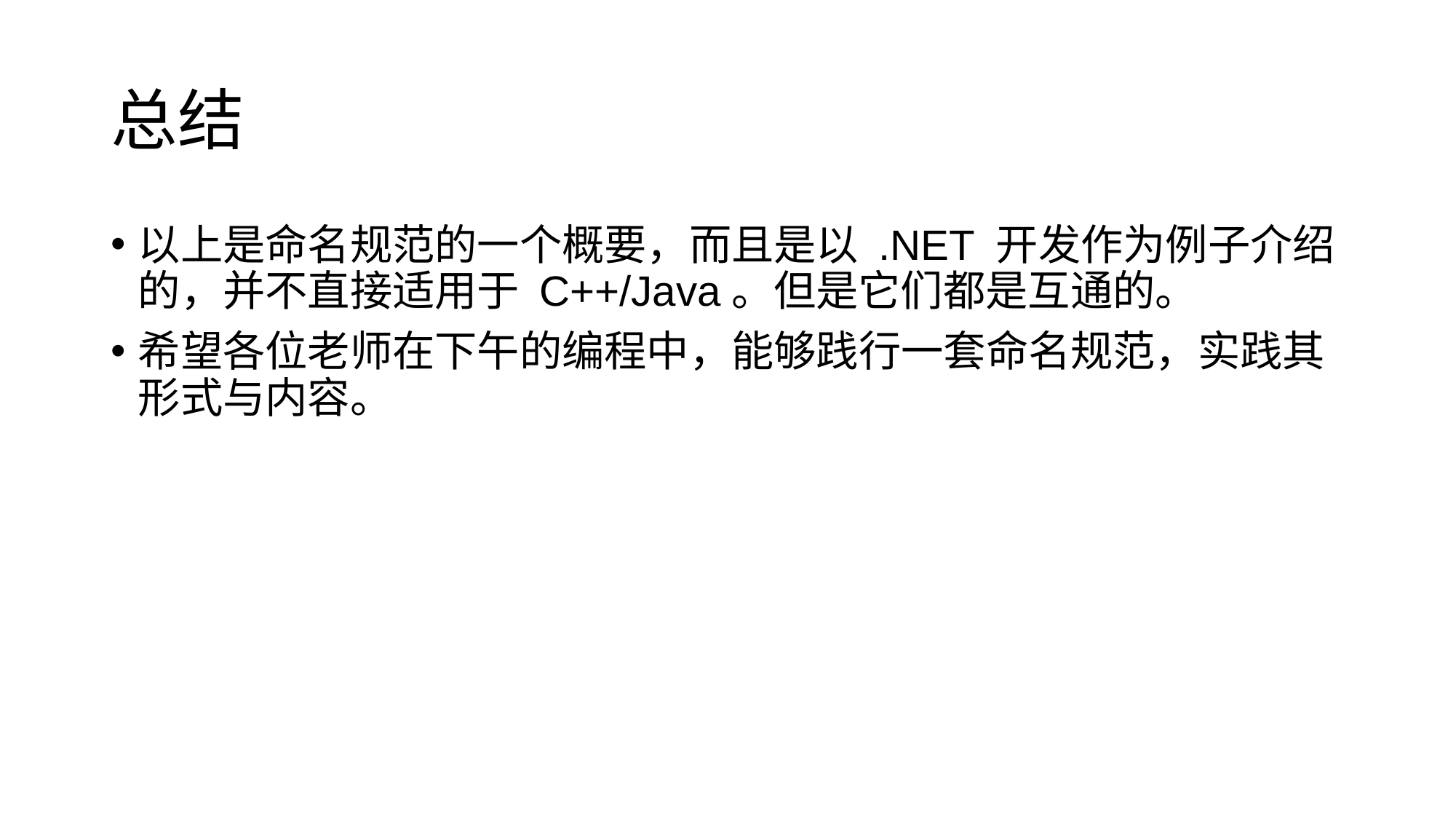

# 总结
以上是命名规范的一个概要，而且是以 .NET 开发作为例子介绍的，并不直接适用于 C++/Java。但是它们都是互通的。
希望各位老师在下午的编程中，能够践行一套命名规范，实践其形式与内容。